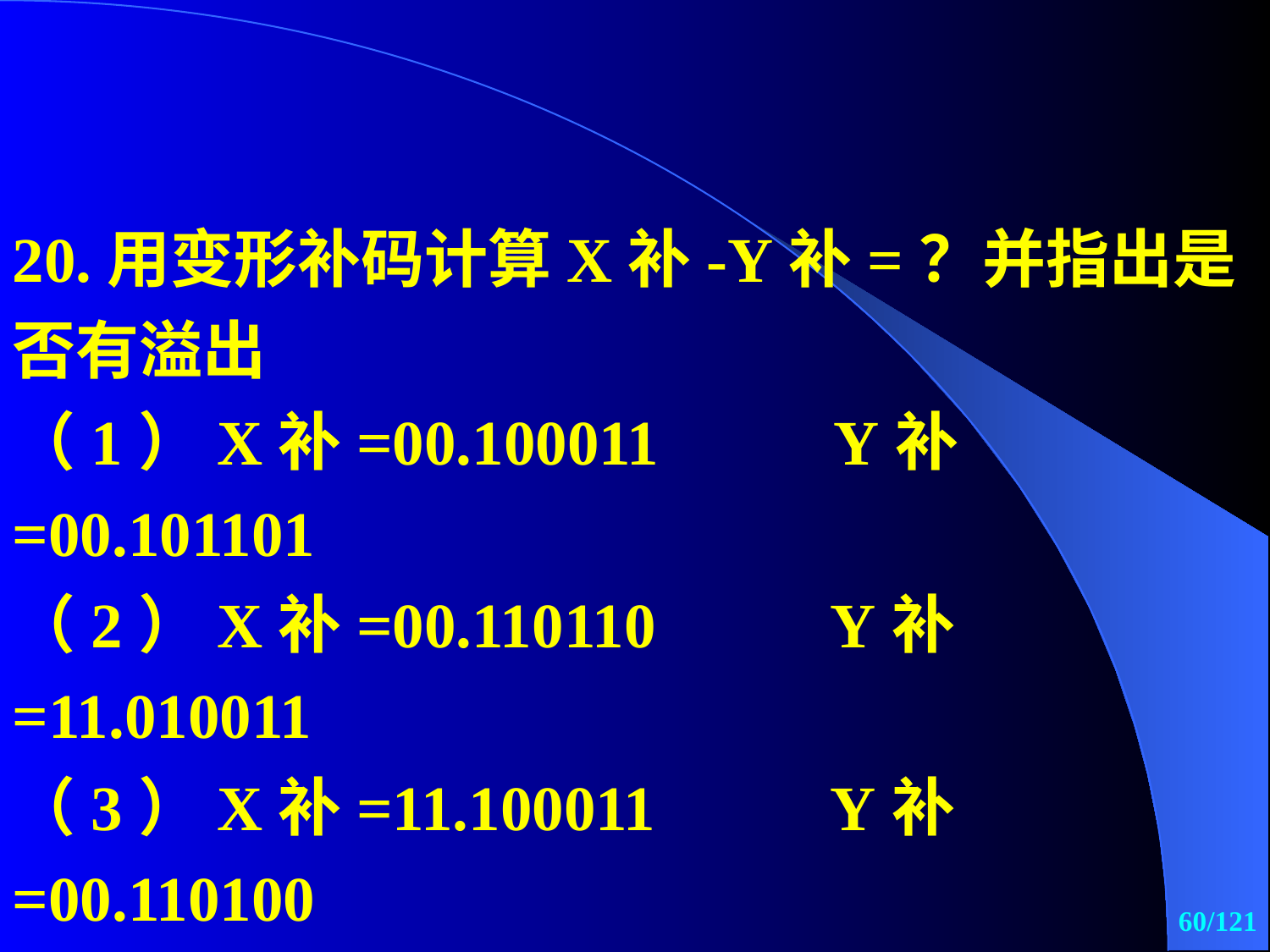

20.用变形补码计算X补-Y补=？并指出是否有溢出
（1）X补=00.100011           Y补=00.101101
（2）X补=00.110110           Y补=11.010011
（3）X补=11.100011           Y补=00.110100
（4）X补=11.101101           Y补=11.010011
60/121